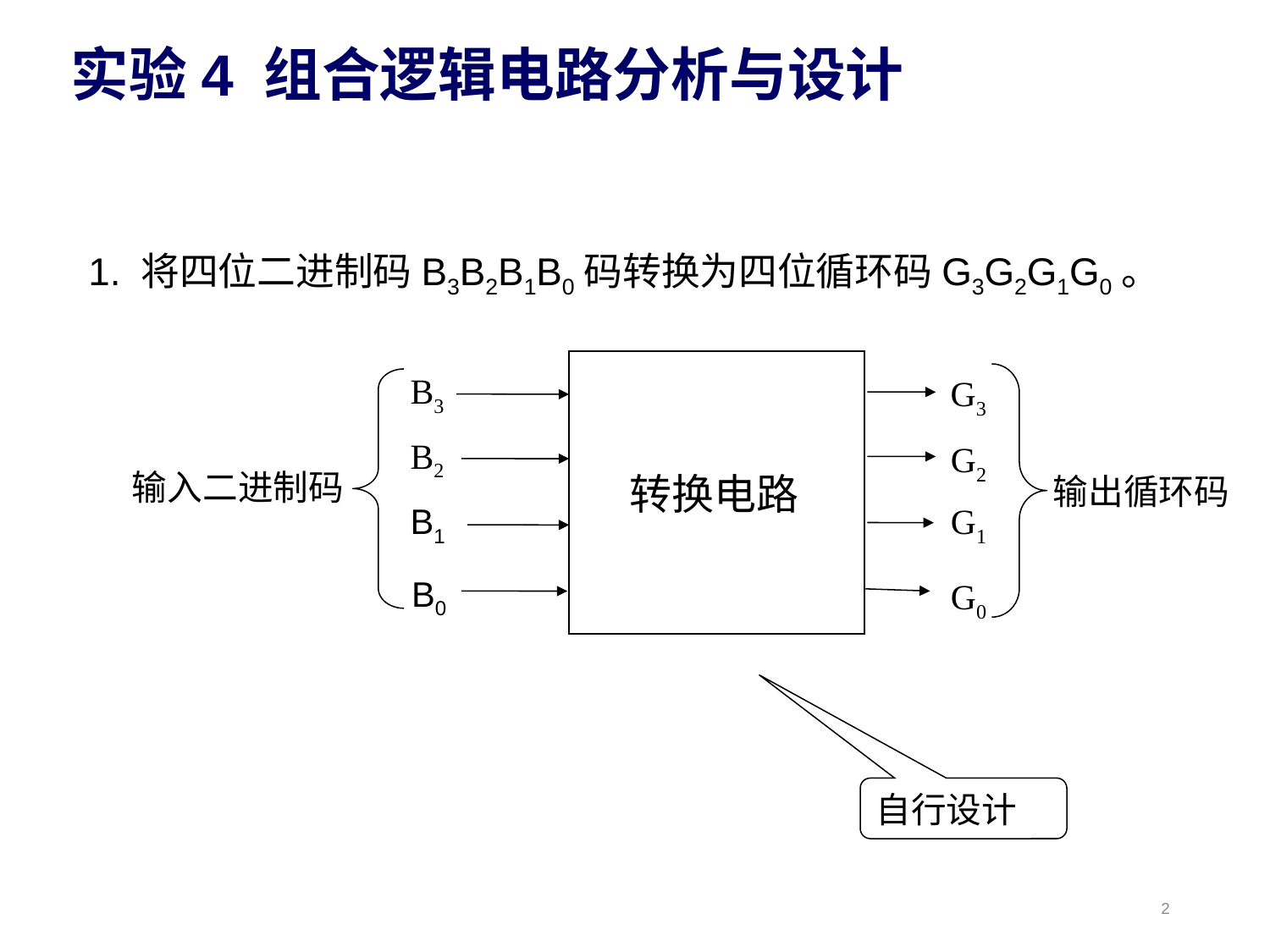

# 实验4 组合逻辑电路分析与设计
1. 将四位二进制码B3B2B1B0码转换为四位循环码G3G2G1G0。

B3
G3
B2

G2

输入二进制码
转换电路
输出循环码
B1
G1
B0
G0
自行设计
2